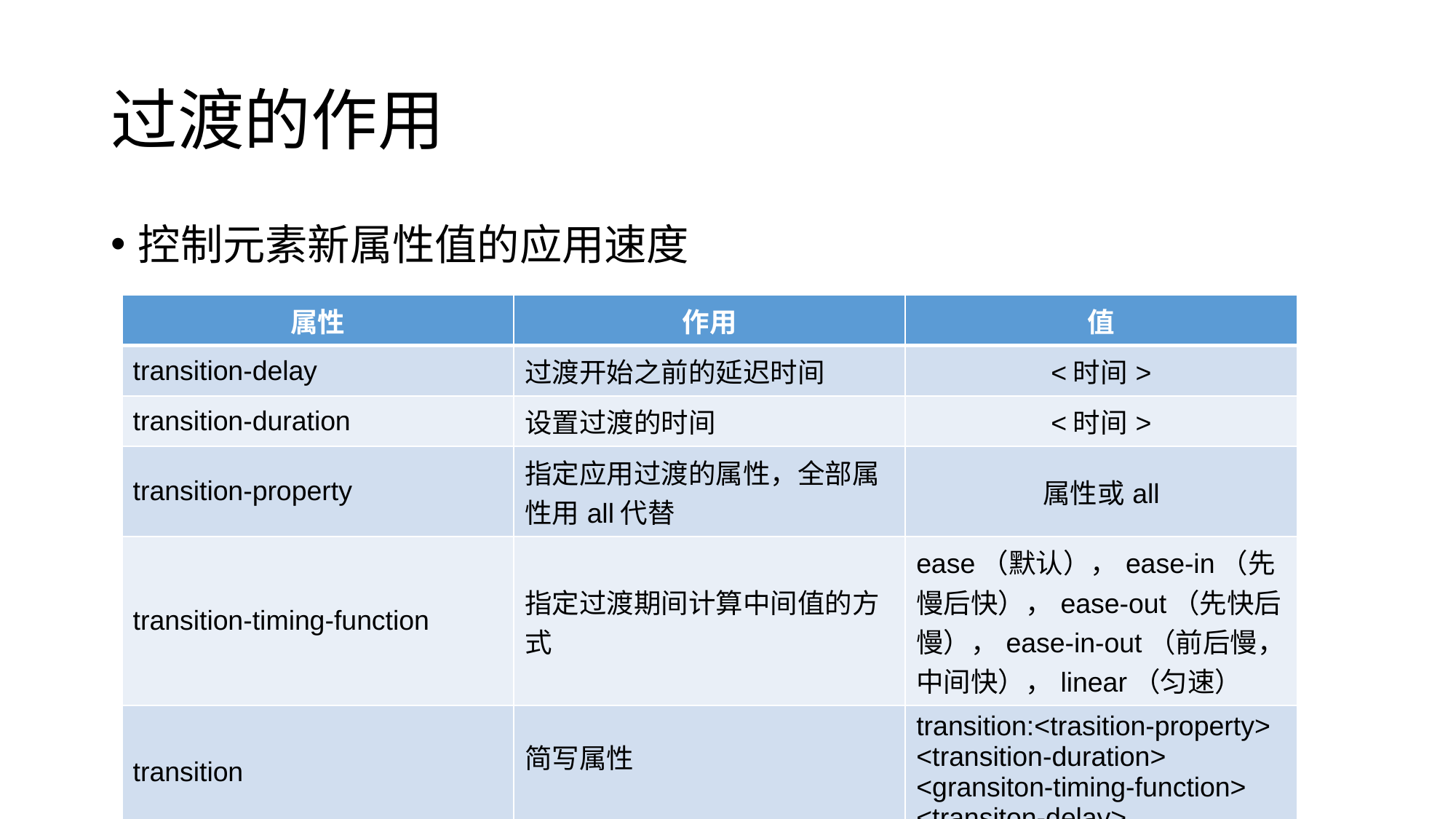

# 过渡的作用
控制元素新属性值的应用速度
| 属性 | 作用 | 值 |
| --- | --- | --- |
| transition-delay | 过渡开始之前的延迟时间 | <时间> |
| transition-duration | 设置过渡的时间 | <时间> |
| transition-property | 指定应用过渡的属性，全部属性用all代替 | 属性或all |
| transition-timing-function | 指定过渡期间计算中间值的方式 | ease（默认），ease-in（先慢后快），ease-out（先快后慢），ease-in-out（前后慢，中间快），linear（匀速） |
| transition | 简写属性 | transition:<trasition-property> <transition-duration> <gransiton-timing-function> <transiton-delay> |